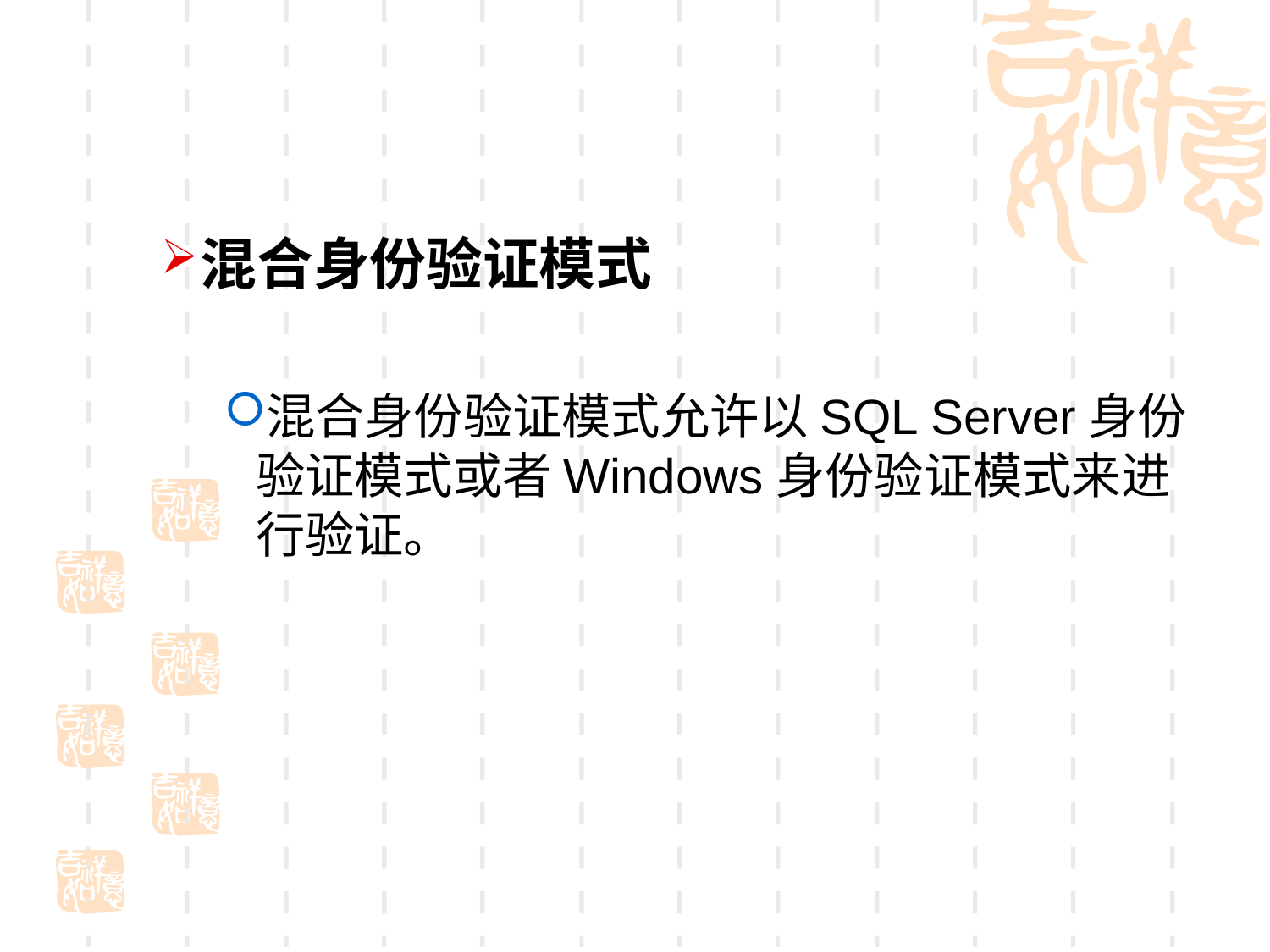

混合身份验证模式

混合身份验证模式允许以SQL Server身份验证模式或者Windows身份验证模式来进行验证。